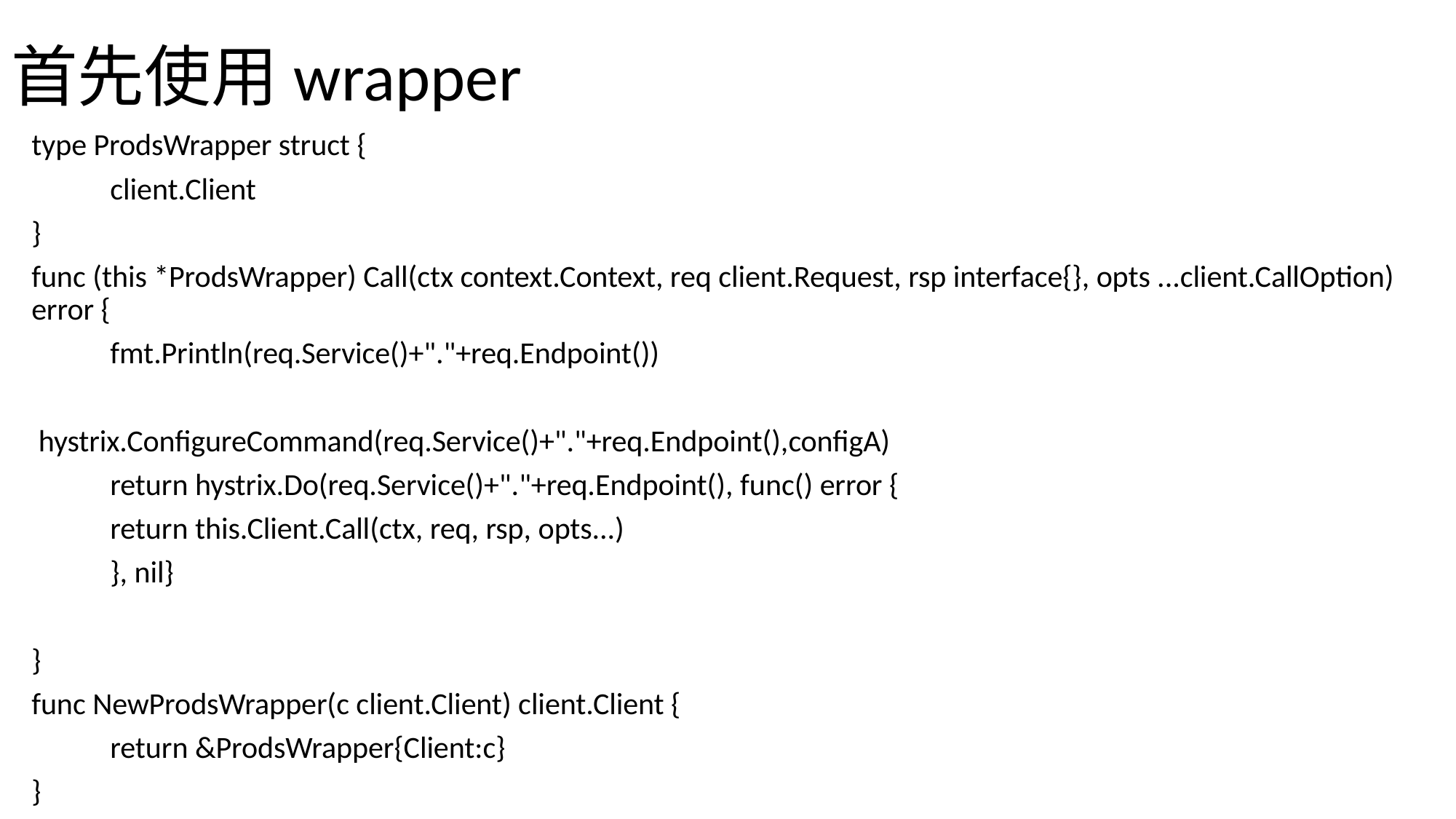

# 首先使用wrapper
type ProdsWrapper struct {
	client.Client
}
func (this *ProdsWrapper) Call(ctx context.Context, req client.Request, rsp interface{}, opts ...client.CallOption) error {
	fmt.Println(req.Service()+"."+req.Endpoint())

 hystrix.ConfigureCommand(req.Service()+"."+req.Endpoint(),configA)
	return hystrix.Do(req.Service()+"."+req.Endpoint(), func() error {
		return this.Client.Call(ctx, req, rsp, opts...)
	}, nil}

}
func NewProdsWrapper(c client.Client) client.Client {
	return &ProdsWrapper{Client:c}
}